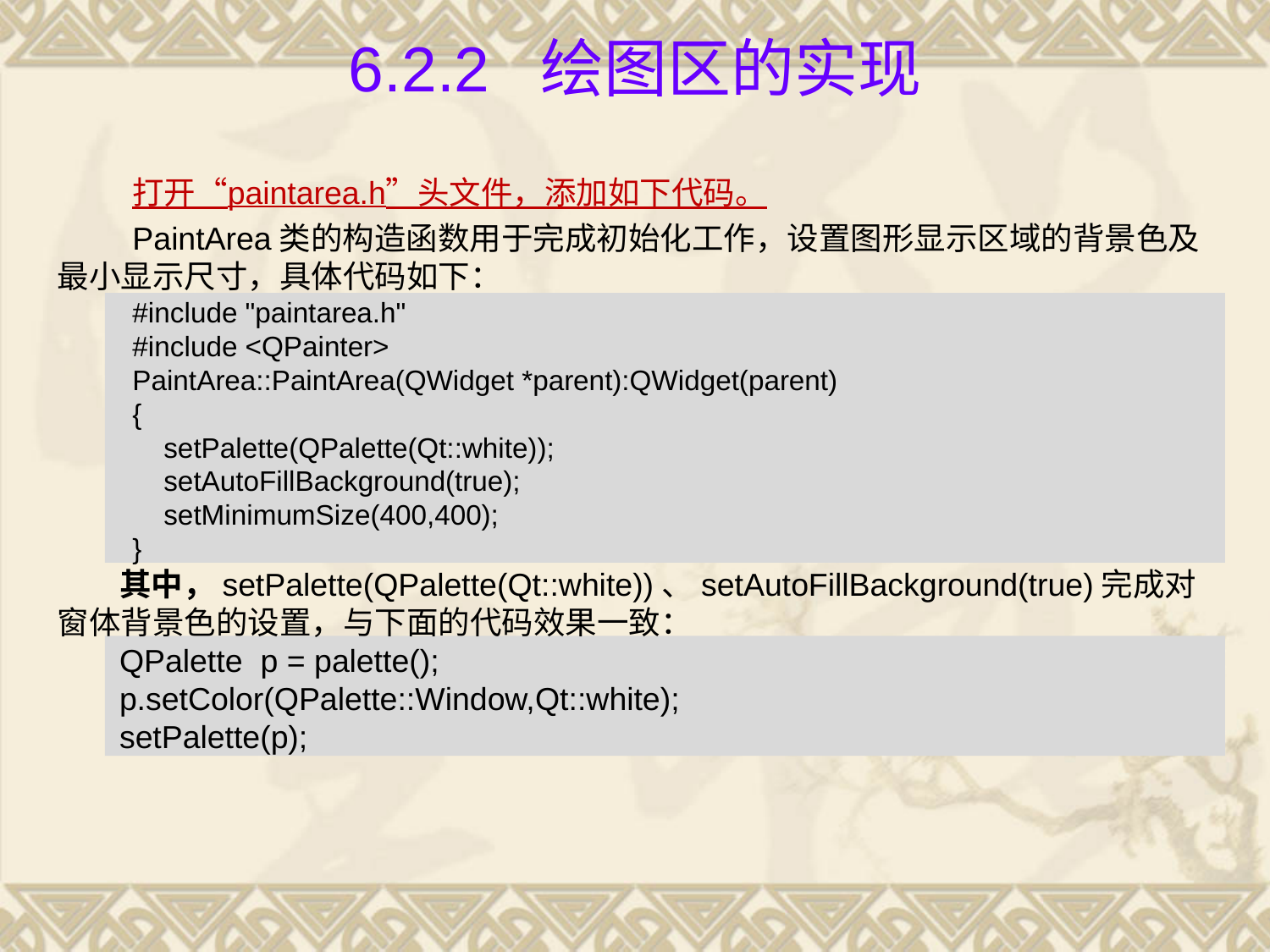

# 6.2.2  绘图区的实现
打开“paintarea.h”头文件，添加如下代码。
PaintArea类的构造函数用于完成初始化工作，设置图形显示区域的背景色及最小显示尺寸，具体代码如下：
#include "paintarea.h"
#include <QPainter>
PaintArea::PaintArea(QWidget *parent):QWidget(parent)
{
    setPalette(QPalette(Qt::white));
    setAutoFillBackground(true);
    setMinimumSize(400,400);
}
其中，setPalette(QPalette(Qt::white))、setAutoFillBackground(true)完成对窗体背景色的设置，与下面的代码效果一致：
QPalette  p = palette();
p.setColor(QPalette::Window,Qt::white);
setPalette(p);